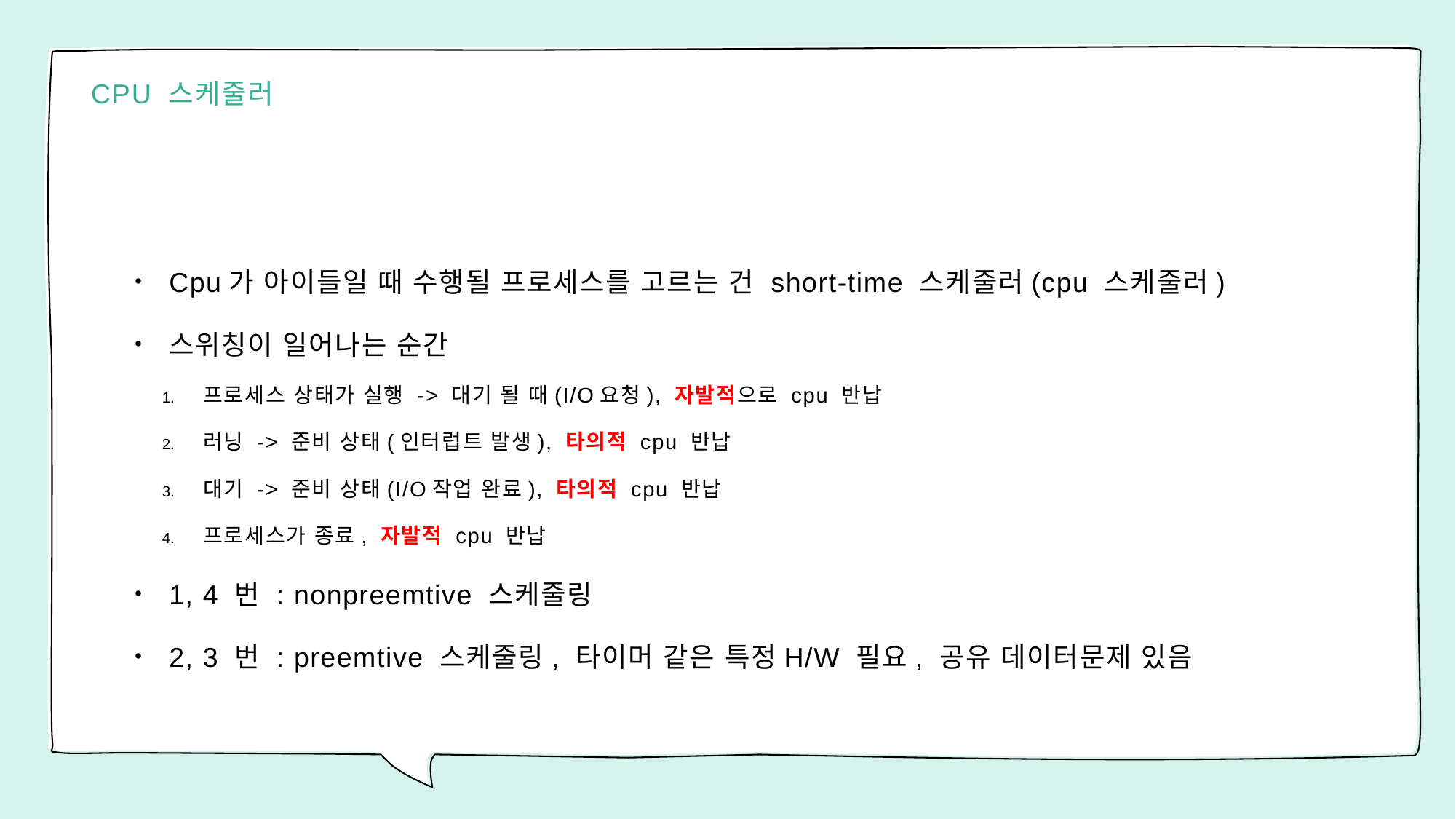

# CPU 스케줄러
Cpu가 아이들일 때 수행될 프로세스를 고르는 건 short-time 스케줄러(cpu 스케줄러)
스위칭이 일어나는 순간
프로세스 상태가 실행 -> 대기 될 때(I/O요청), 자발적으로 cpu 반납
러닝 -> 준비 상태(인터럽트 발생), 타의적 cpu 반납
대기 -> 준비 상태(I/O작업 완료), 타의적 cpu 반납
프로세스가 종료, 자발적 cpu 반납
1, 4 번 : nonpreemtive 스케줄링
2, 3 번 : preemtive 스케줄링, 타이머 같은 특정H/W 필요, 공유 데이터문제 있음